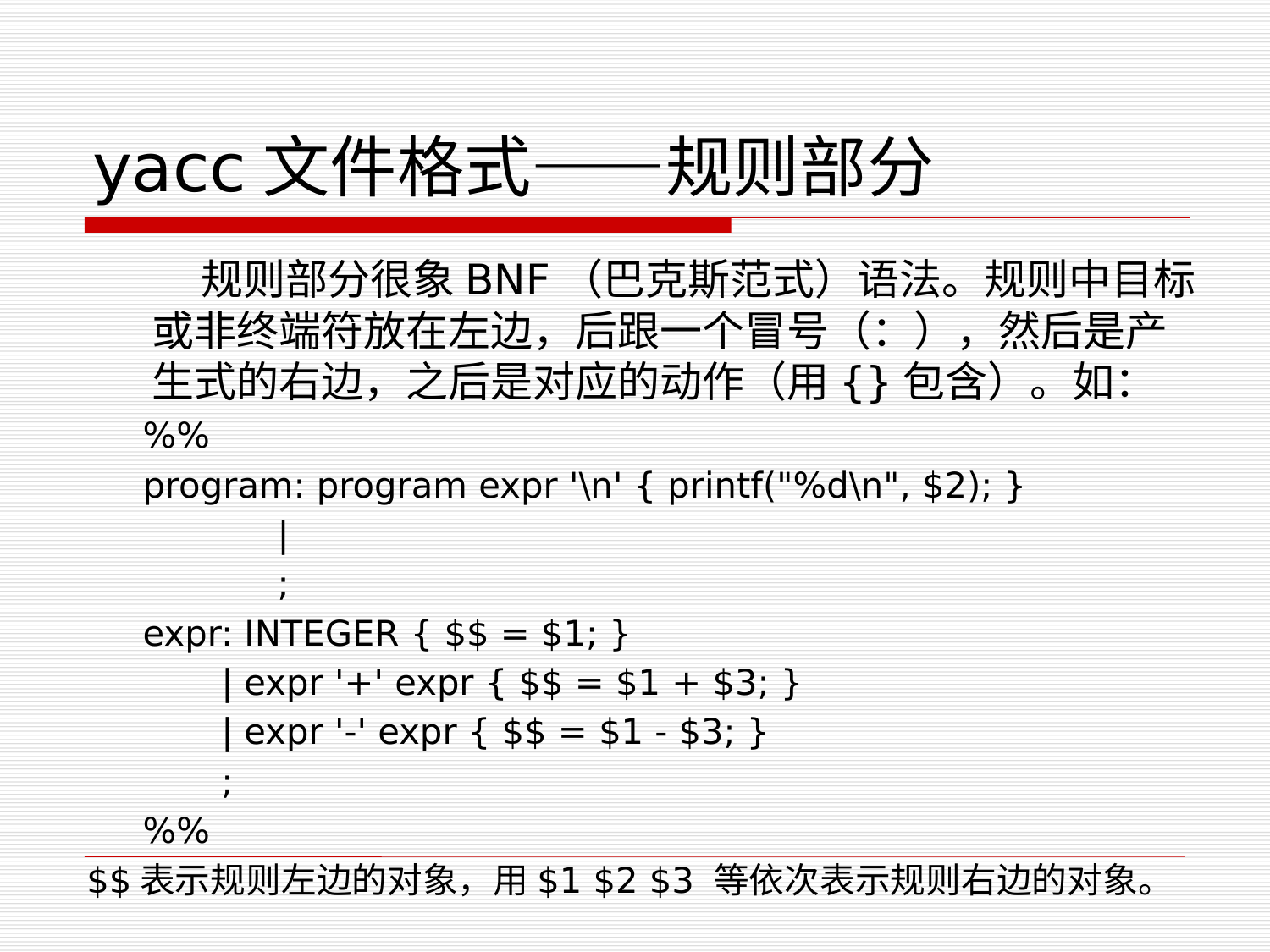

# yacc文件格式——规则部分
          规则部分很象BNF（巴克斯范式）语法。规则中目标或非终端符放在左边，后跟一个冒号（：），然后是产生式的右边，之后是对应的动作（用{}包含）。如：
     %%
     program: program expr '\n' { printf("%d\n", $2); }
                 |
                 ;
     expr: INTEGER { $$ = $1; }
            | expr '+' expr { $$ = $1 + $3; }
            | expr '-' expr { $$ = $1 - $3; }
            ;
     %%
$$表示规则左边的对象，用$1 $2 $3 等依次表示规则右边的对象。